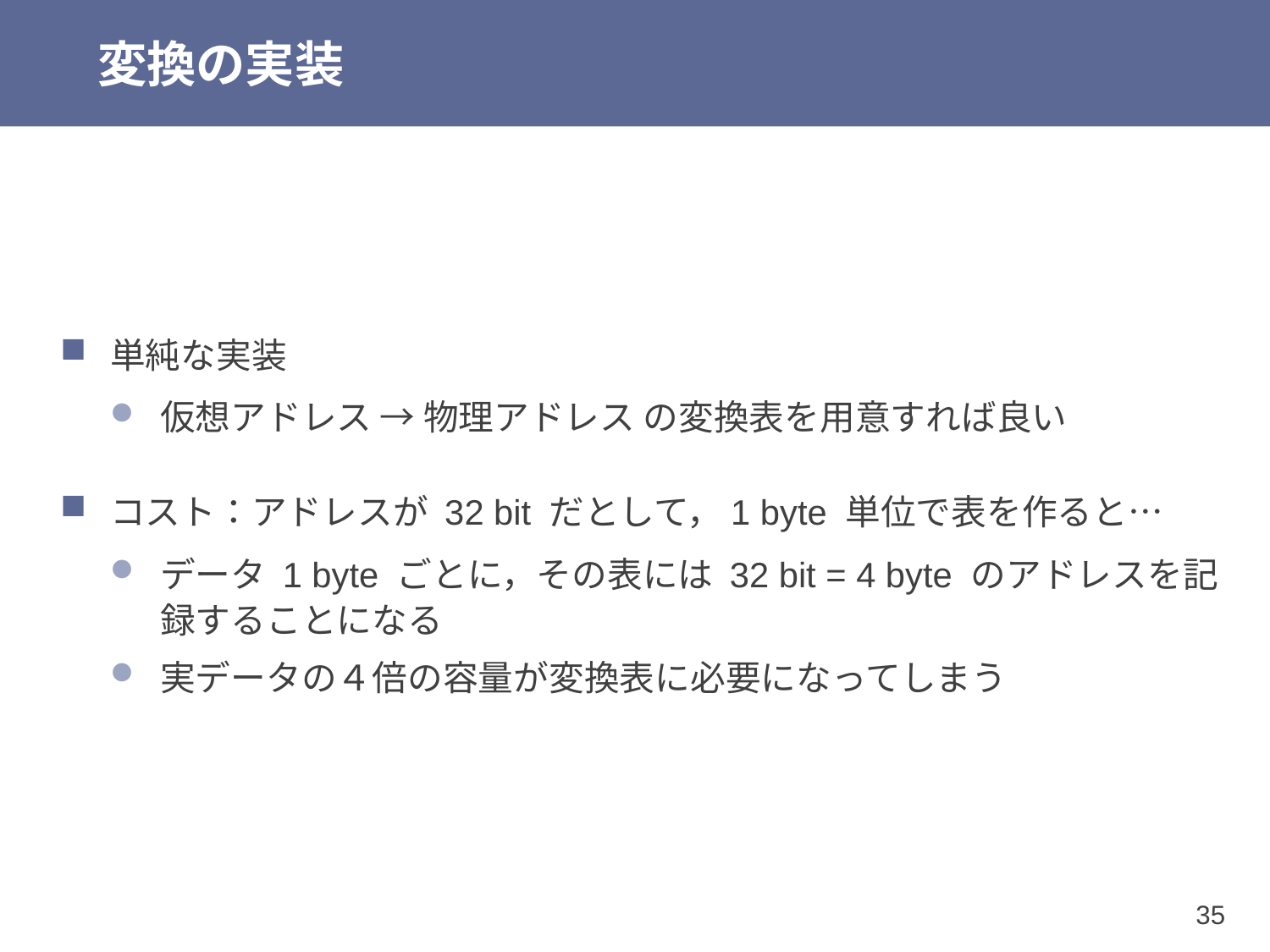

# 変換の実装
単純な実装
仮想アドレス → 物理アドレス の変換表を用意すれば良い
コスト：アドレスが 32 bit だとして，1 byte 単位で表を作ると…
データ 1 byte ごとに，その表には 32 bit = 4 byte のアドレスを記録することになる
実データの４倍の容量が変換表に必要になってしまう